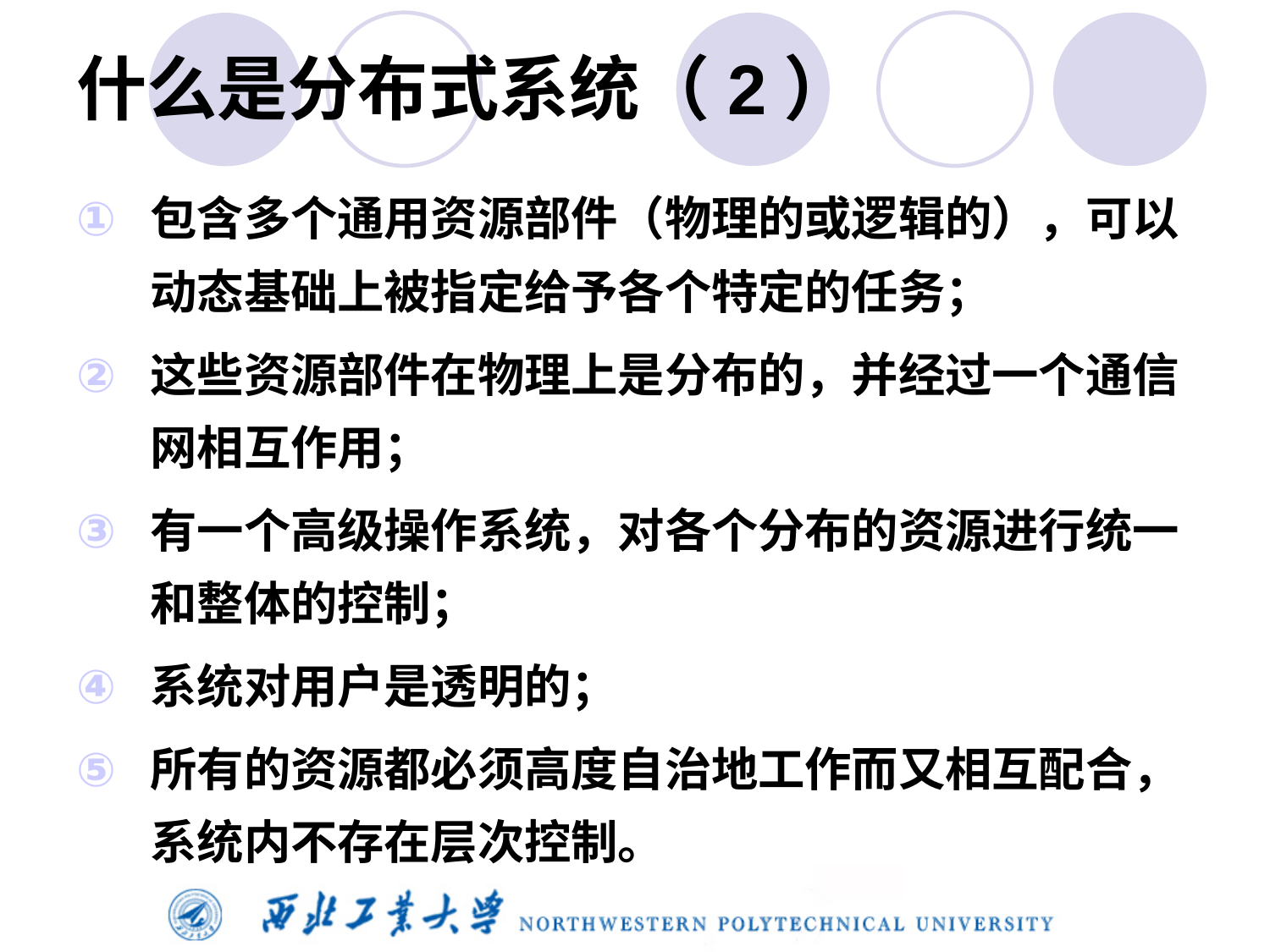

# 什么是分布式系统（2）
包含多个通用资源部件（物理的或逻辑的），可以动态基础上被指定给予各个特定的任务；
这些资源部件在物理上是分布的，并经过一个通信网相互作用；
有一个高级操作系统，对各个分布的资源进行统一和整体的控制；
系统对用户是透明的；
所有的资源都必须高度自治地工作而又相互配合，系统内不存在层次控制。